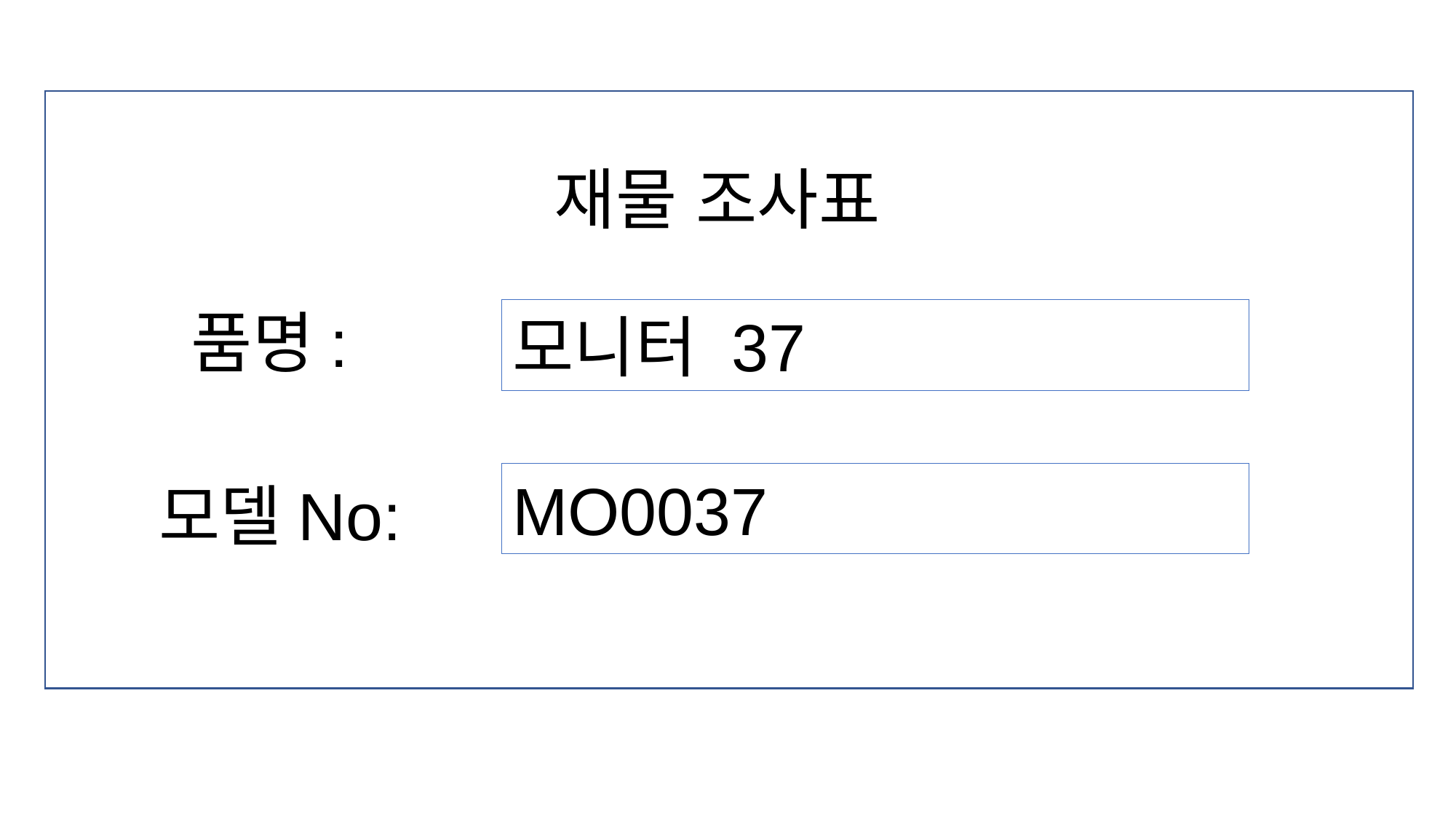

재물 조사표
품명:
모니터 37
MO0037
모델No: